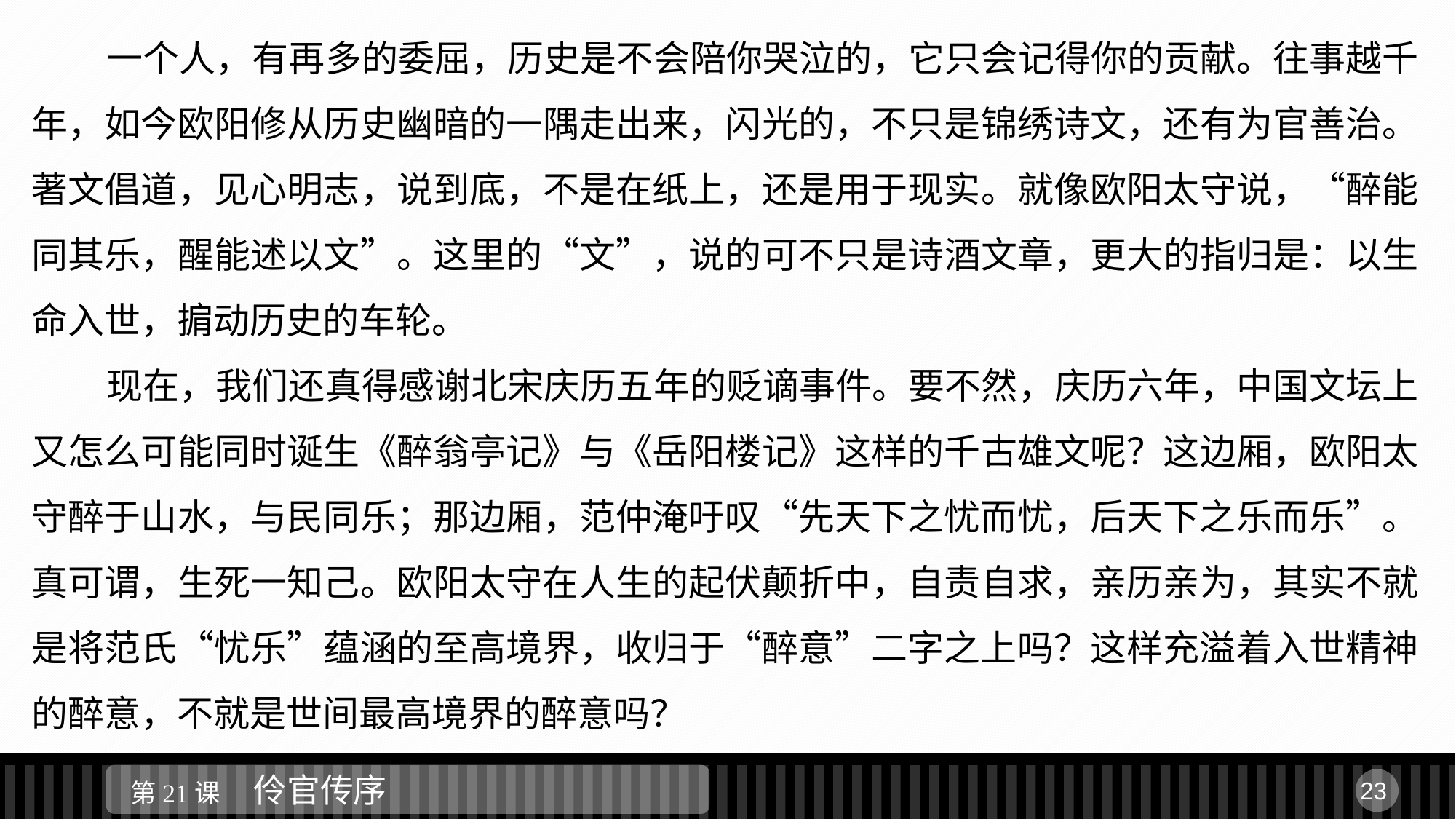

一个人，有再多的委屈，历史是不会陪你哭泣的，它只会记得你的贡献。往事越千年，如今欧阳修从历史幽暗的一隅走出来，闪光的，不只是锦绣诗文，还有为官善治。著文倡道，见心明志，说到底，不是在纸上，还是用于现实。就像欧阳太守说，“醉能同其乐，醒能述以文”。这里的“文”，说的可不只是诗酒文章，更大的指归是：以生命入世，掮动历史的车轮。
        现在，我们还真得感谢北宋庆历五年的贬谪事件。要不然，庆历六年，中国文坛上又怎么可能同时诞生《醉翁亭记》与《岳阳楼记》这样的千古雄文呢？这边厢，欧阳太守醉于山水，与民同乐；那边厢，范仲淹吁叹“先天下之忧而忧，后天下之乐而乐”。真可谓，生死一知己。欧阳太守在人生的起伏颠折中，自责自求，亲历亲为，其实不就是将范氏“忧乐”蕴涵的至高境界，收归于“醉意”二字之上吗？这样充溢着入世精神的醉意，不就是世间最高境界的醉意吗？